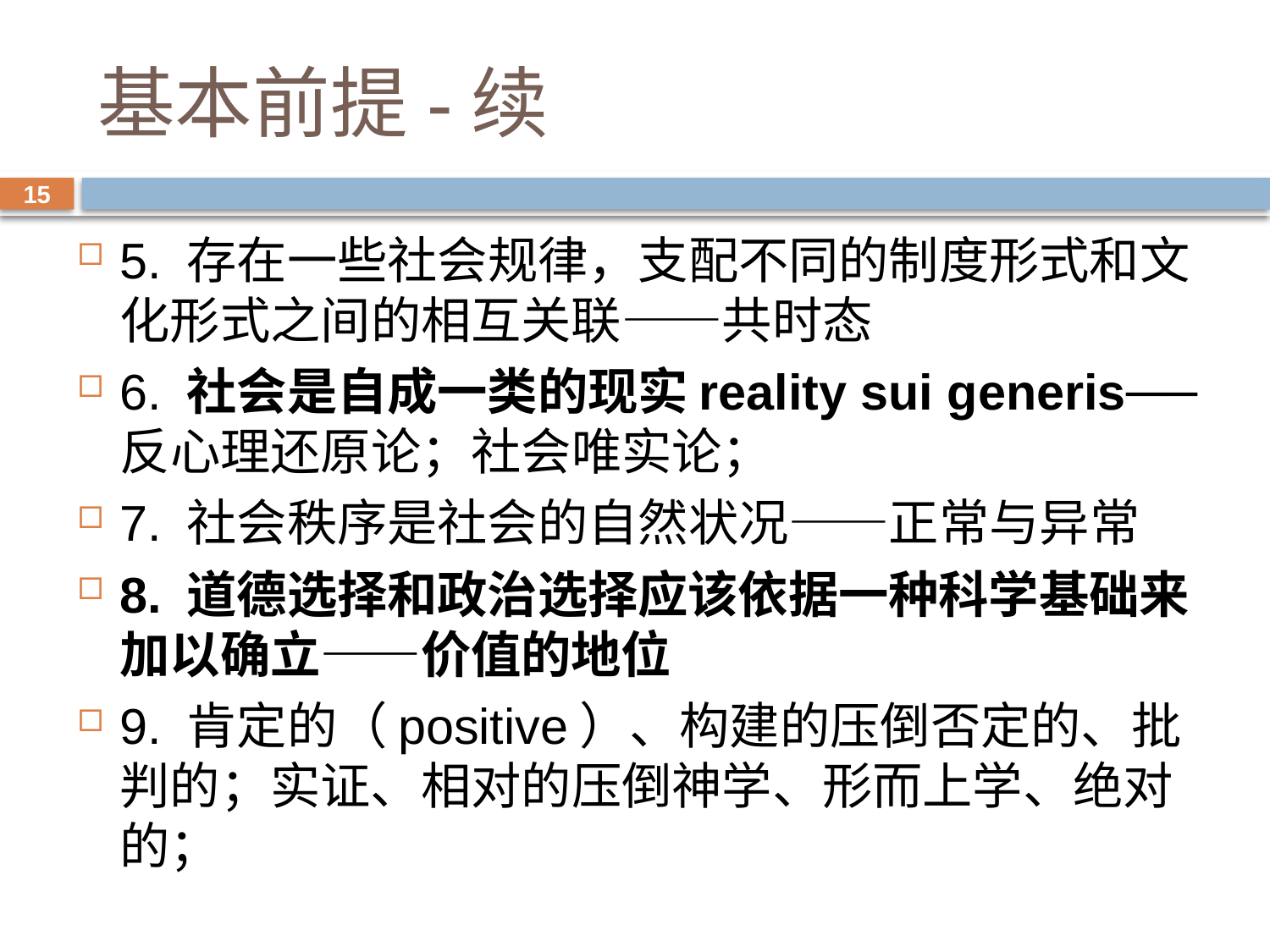

# 基本前提-续
15
5. 存在一些社会规律，支配不同的制度形式和文化形式之间的相互关联——共时态
6. 社会是自成一类的现实reality sui generis──反心理还原论；社会唯实论；
7. 社会秩序是社会的自然状况——正常与异常
8. 道德选择和政治选择应该依据一种科学基础来加以确立——价值的地位
9. 肯定的（positive）、构建的压倒否定的、批判的；实证、相对的压倒神学、形而上学、绝对的；